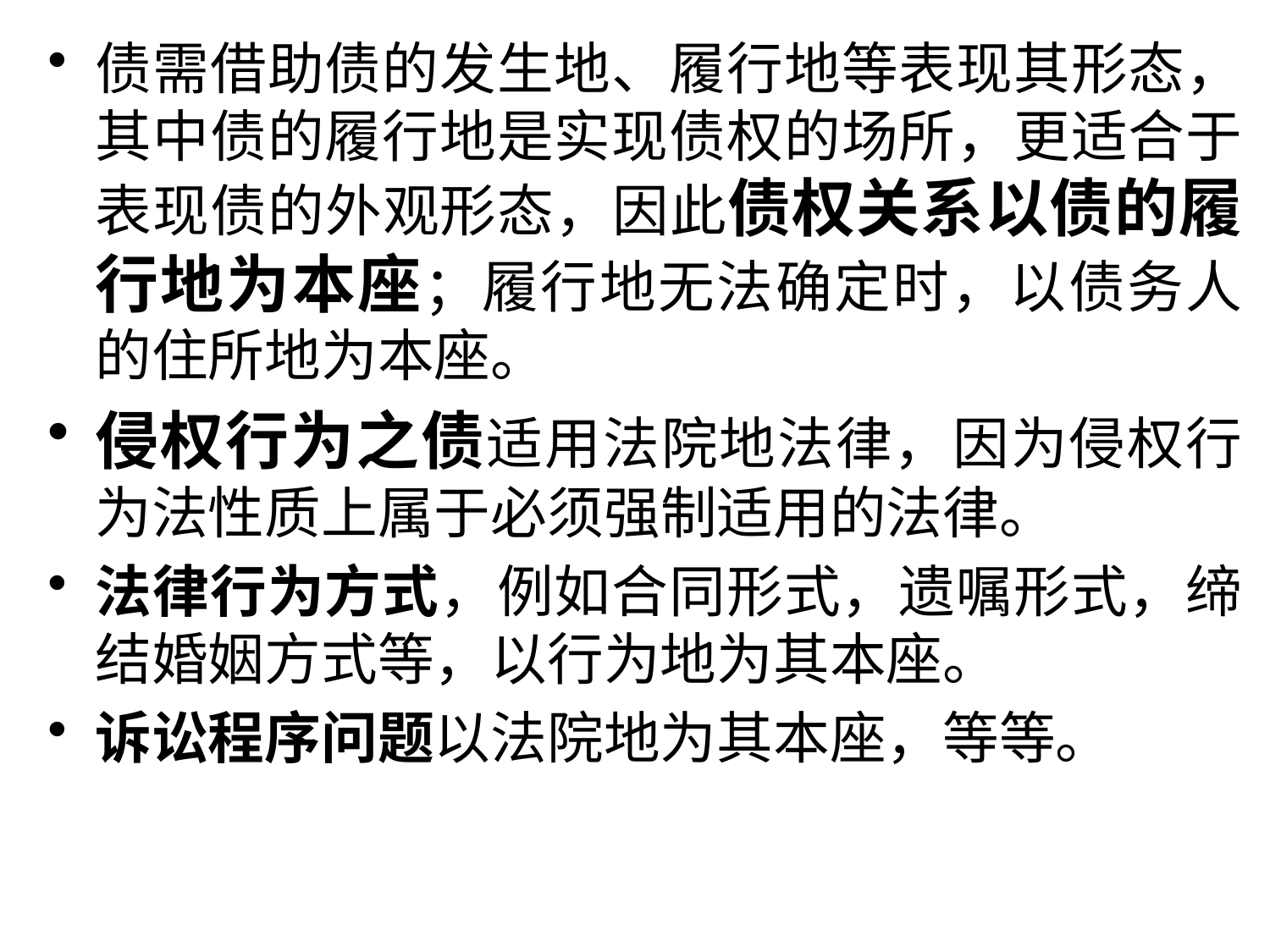

债需借助债的发生地、履行地等表现其形态，其中债的履行地是实现债权的场所，更适合于表现债的外观形态，因此债权关系以债的履行地为本座；履行地无法确定时，以债务人的住所地为本座。
侵权行为之债适用法院地法律，因为侵权行为法性质上属于必须强制适用的法律。
法律行为方式，例如合同形式，遗嘱形式，缔结婚姻方式等，以行为地为其本座。
诉讼程序问题以法院地为其本座，等等。